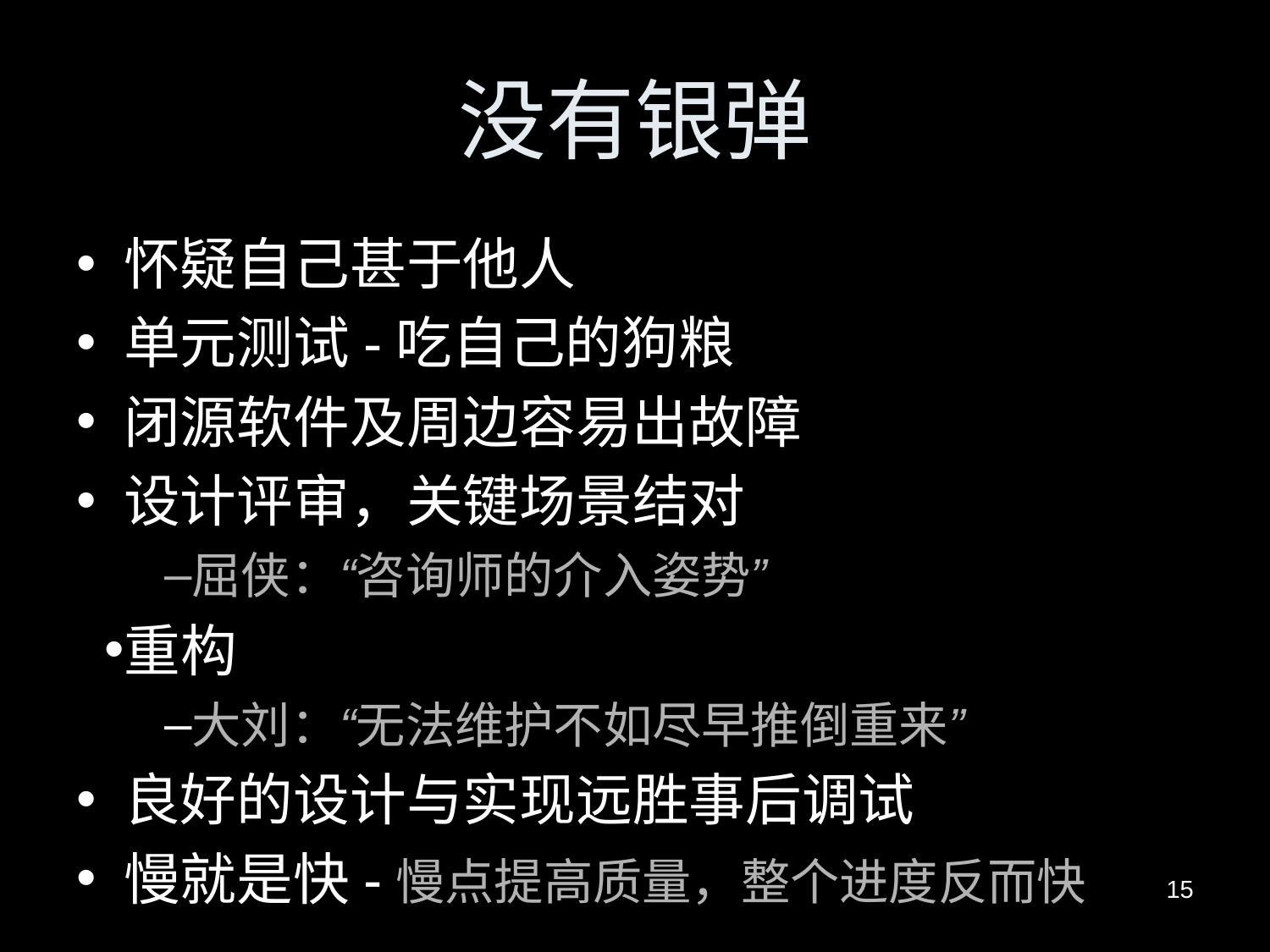

# 没有银弹
怀疑自己甚于他人
单元测试-吃自己的狗粮
闭源软件及周边容易出故障
设计评审，关键场景结对
屈侠：“咨询师的介入姿势”
重构
大刘：“无法维护不如尽早推倒重来”
良好的设计与实现远胜事后调试
慢就是快-慢点提高质量，整个进度反而快
15